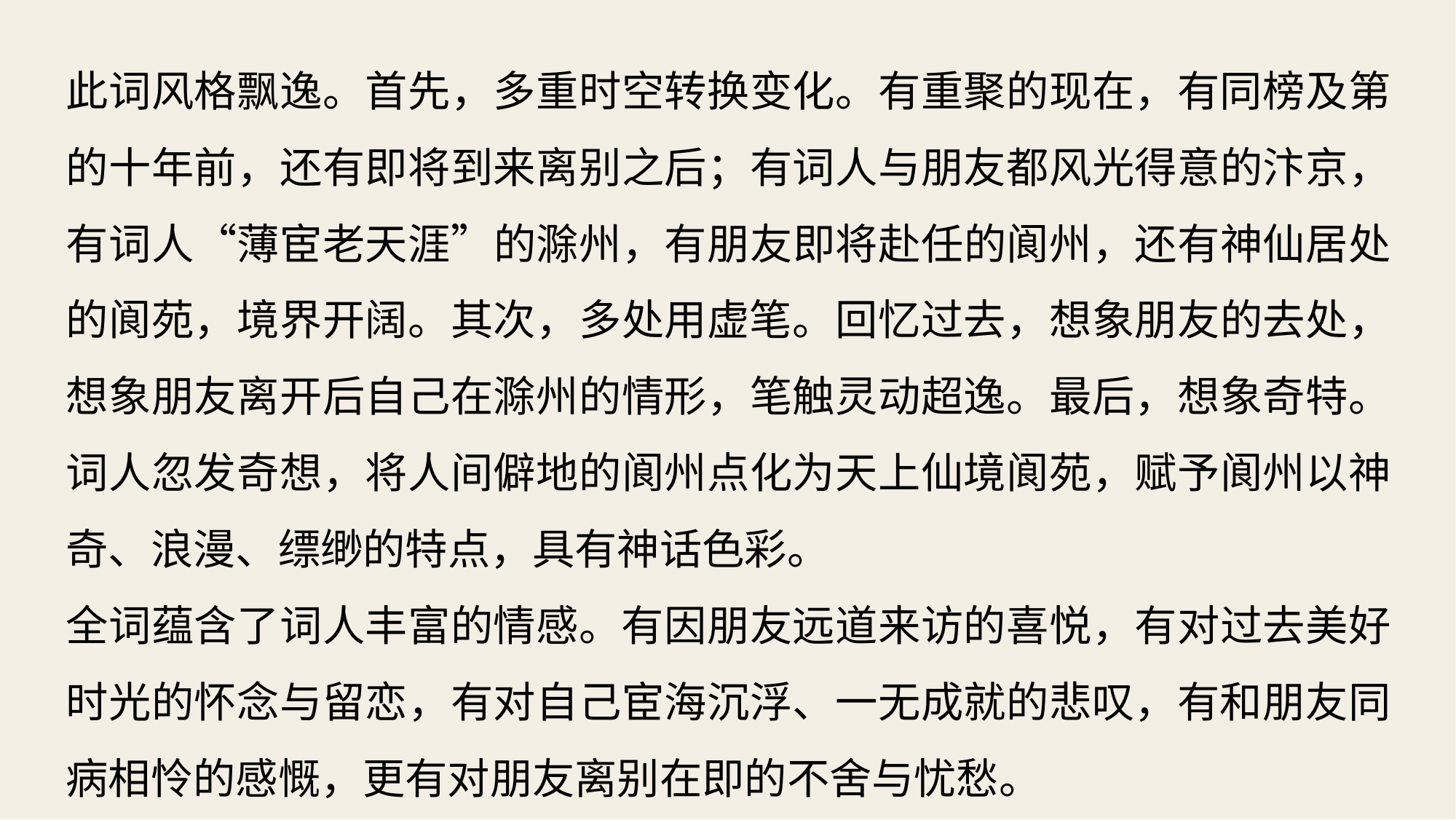

此词风格飘逸。首先，多重时空转换变化。有重聚的现在，有同榜及第的十年前，还有即将到来离别之后；有词人与朋友都风光得意的汴京，有词人“薄宦老天涯”的滁州，有朋友即将赴任的阆州，还有神仙居处的阆苑，境界开阔。其次，多处用虚笔。回忆过去，想象朋友的去处，想象朋友离开后自己在滁州的情形，笔触灵动超逸。最后，想象奇特。词人忽发奇想，将人间僻地的阆州点化为天上仙境阆苑，赋予阆州以神奇、浪漫、缥缈的特点，具有神话色彩。
全词蕴含了词人丰富的情感。有因朋友远道来访的喜悦，有对过去美好时光的怀念与留恋，有对自己宦海沉浮、一无成就的悲叹，有和朋友同病相怜的感慨，更有对朋友离别在即的不舍与忧愁。